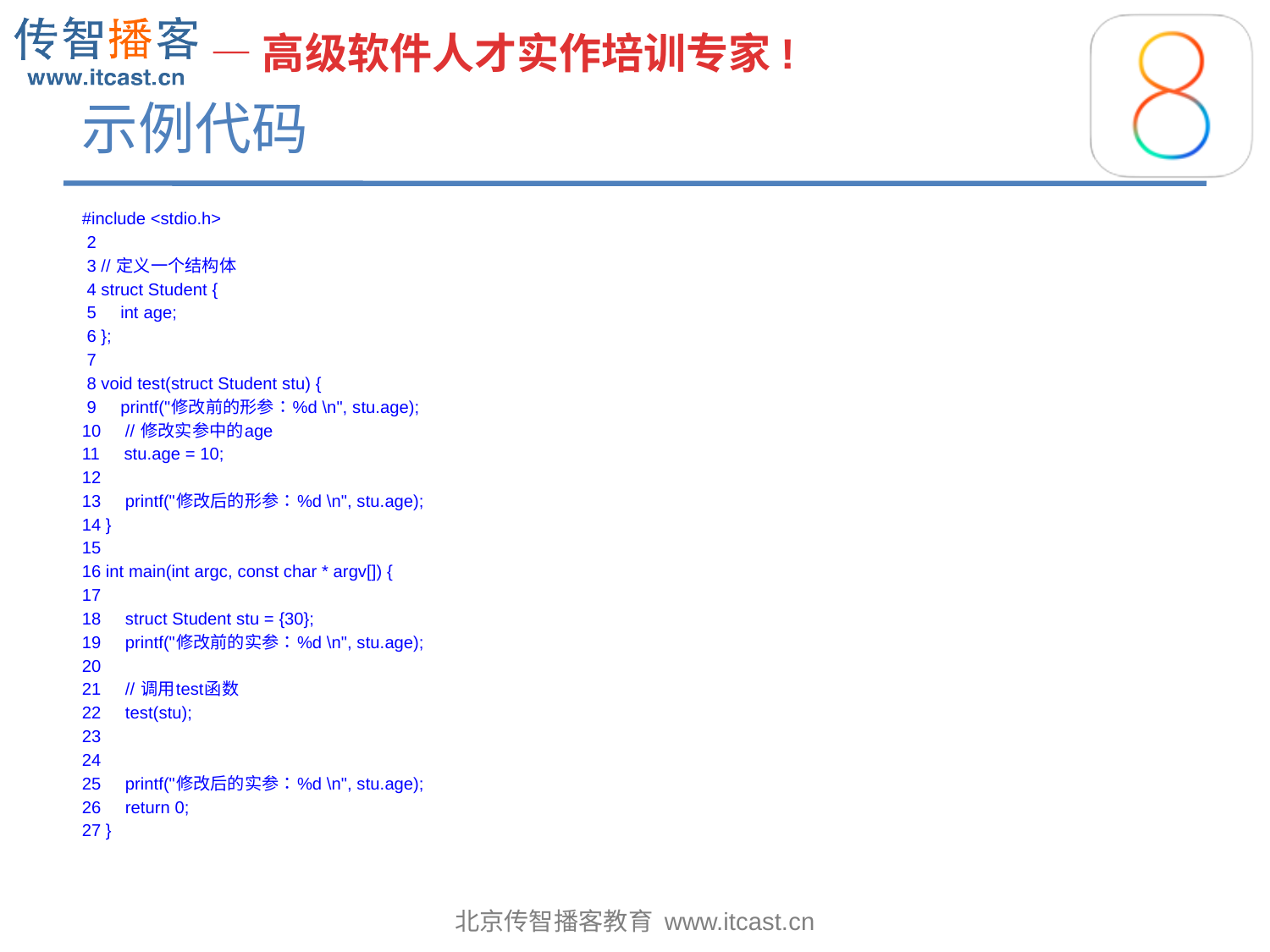

# 示例代码
#include <stdio.h>
 2
 3 // 定义一个结构体
 4 struct Student {
 5     int age;
 6 };
 7
 8 void test(struct Student stu) {
 9     printf("修改前的形参：%d \n", stu.age);
10     // 修改实参中的age
11     stu.age = 10;
12
13     printf("修改后的形参：%d \n", stu.age);
14 }
15
16 int main(int argc, const char * argv[]) {
17
18     struct Student stu = {30};
19     printf("修改前的实参：%d \n", stu.age);
20
21     // 调用test函数
22     test(stu);
23
24
25     printf("修改后的实参：%d \n", stu.age);
26     return 0;
27 }